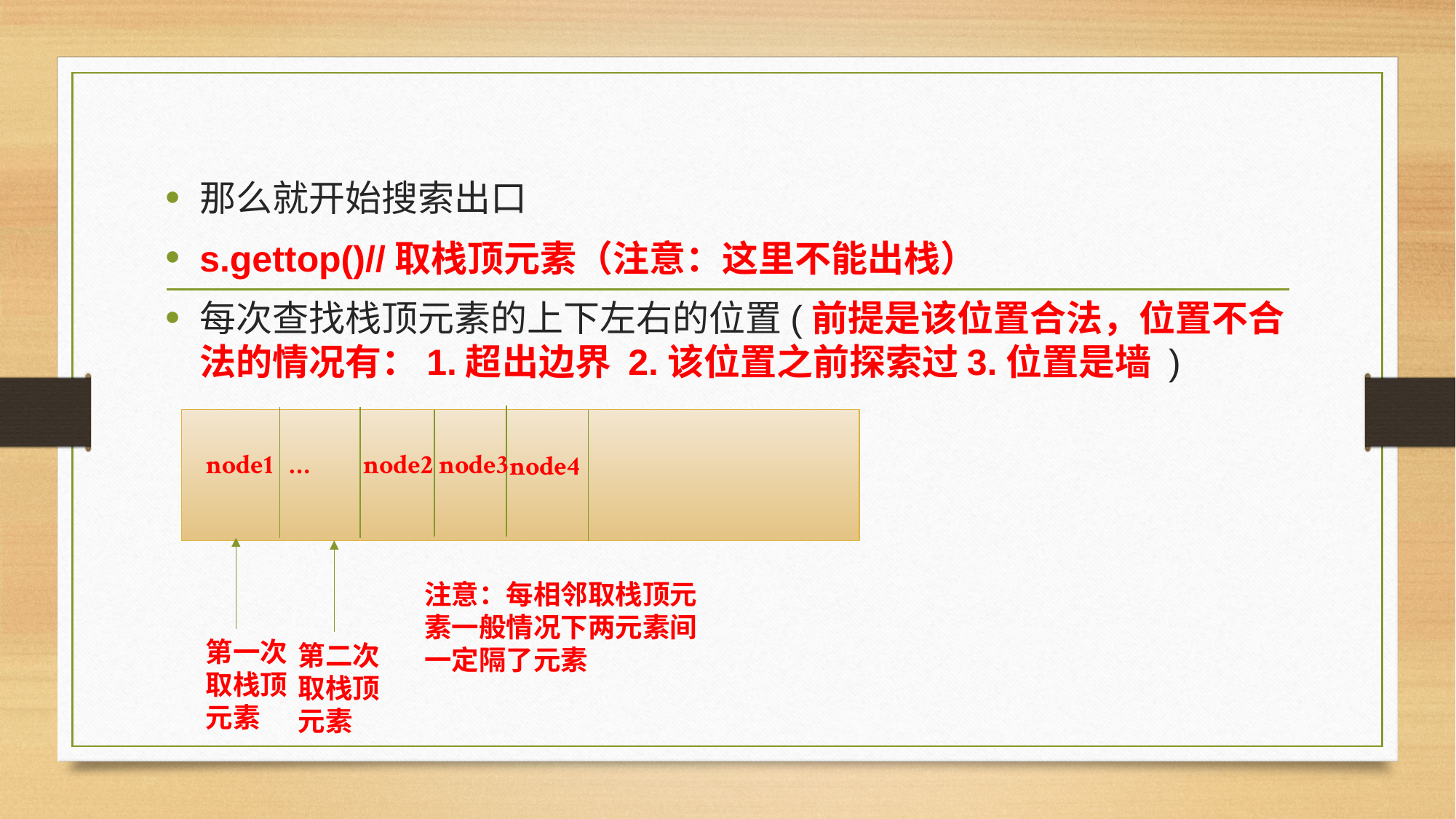

那么就开始搜索出口
s.gettop()//取栈顶元素（注意：这里不能出栈）
每次查找栈顶元素的上下左右的位置(前提是该位置合法，位置不合法的情况有：1.超出边界 2.该位置之前探索过3.位置是墙 )

  node4

node1
…
node2
node3
注意：每相邻取栈顶元素一般情况下两元素间一定隔了元素
第一次取栈顶元素
第二次取栈顶元素